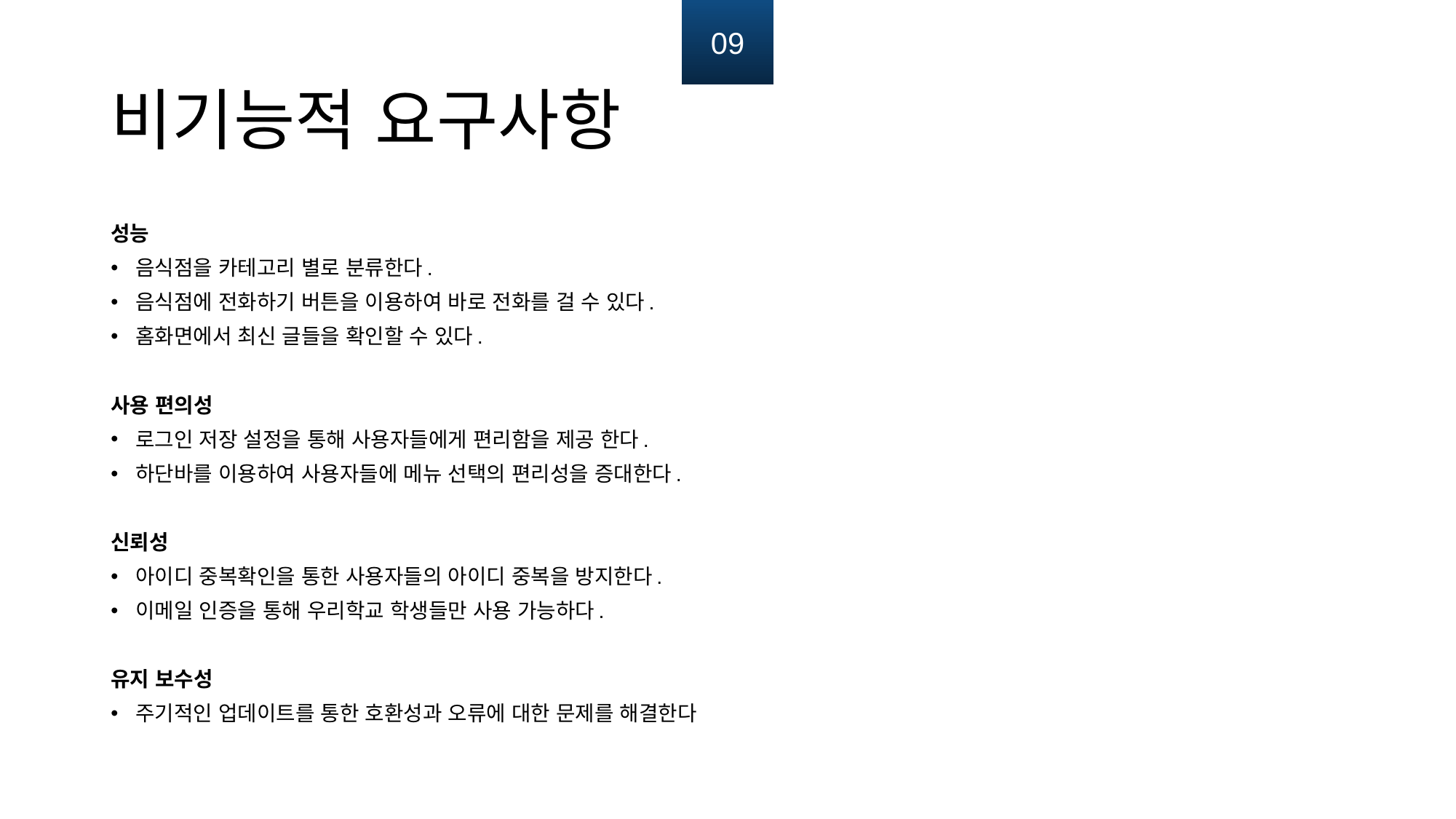

09
# 비기능적 요구사항
성능
음식점을 카테고리 별로 분류한다.
음식점에 전화하기 버튼을 이용하여 바로 전화를 걸 수 있다.
홈화면에서 최신 글들을 확인할 수 있다.

사용 편의성
로그인 저장 설정을 통해 사용자들에게 편리함을 제공 한다.
하단바를 이용하여 사용자들에 메뉴 선택의 편리성을 증대한다.

신뢰성
아이디 중복확인을 통한 사용자들의 아이디 중복을 방지한다.
이메일 인증을 통해 우리학교 학생들만 사용 가능하다.

유지 보수성
주기적인 업데이트를 통한 호환성과 오류에 대한 문제를 해결한다